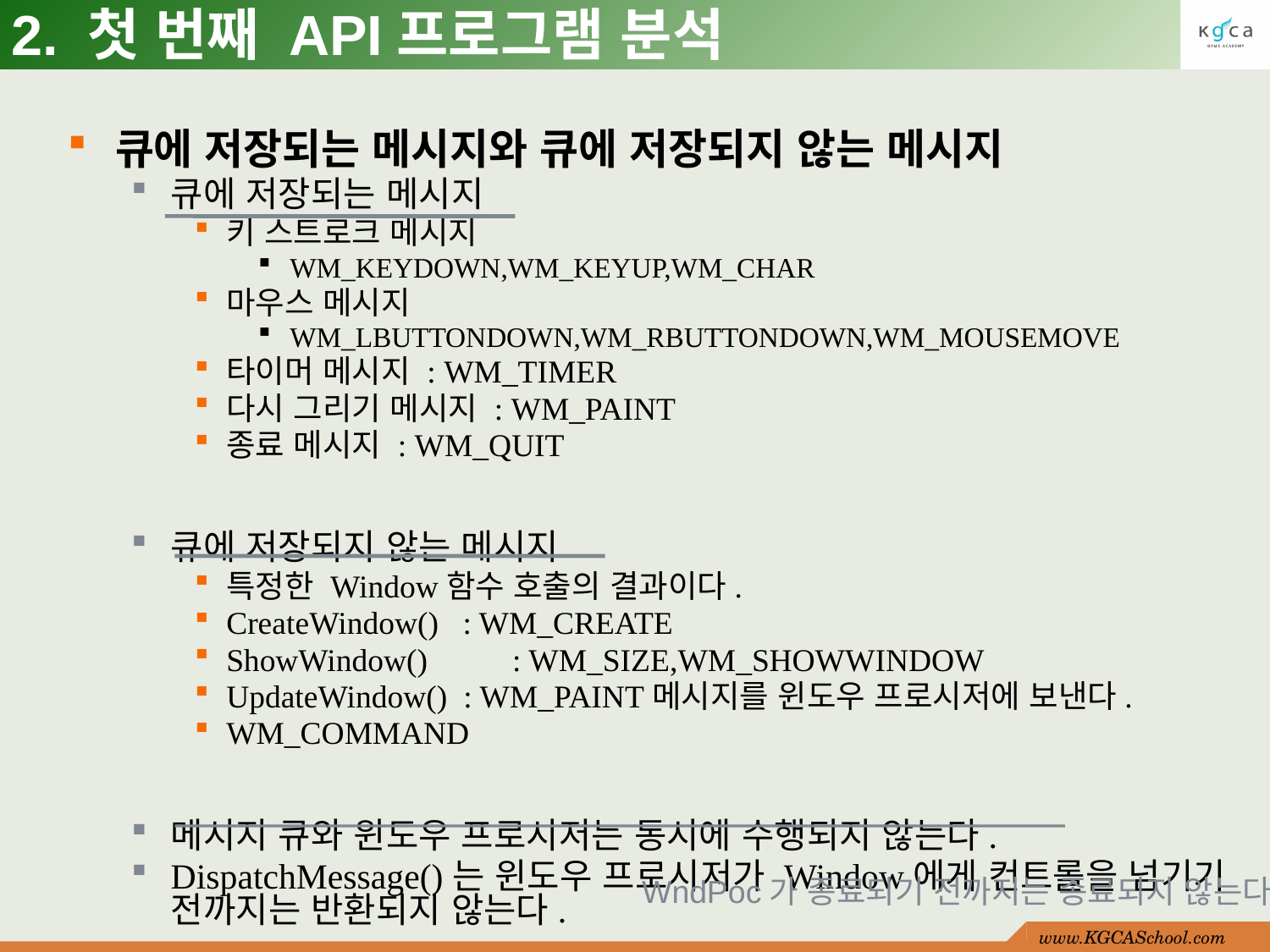

# 2. 첫 번째 API프로그램 분석
큐에 저장되는 메시지와 큐에 저장되지 않는 메시지
큐에 저장되는 메시지
키 스트로크 메시지
WM_KEYDOWN,WM_KEYUP,WM_CHAR
마우스 메시지
WM_LBUTTONDOWN,WM_RBUTTONDOWN,WM_MOUSEMOVE
타이머 메시지 : WM_TIMER
다시 그리기 메시지 : WM_PAINT
종료 메시지 : WM_QUIT

큐에 저장되지 않는 메시지
특정한 Window함수 호출의 결과이다.
CreateWindow()   : WM_CREATE
ShowWindow()	    : WM_SIZE,WM_SHOWWINDOW
UpdateWindow()  : WM_PAINT메시지를 윈도우 프로시저에 보낸다.
WM_COMMAND

메시지 큐와 윈도우 프로시저는 동시에 수행되지 않는다.
DispatchMessage()는 윈도우 프로시저가 Window에게 컨트롤을 넘기기 전까지는 반환되지 않는다.

WndPoc가 종료되기 전까지는 종료되지 않는다.